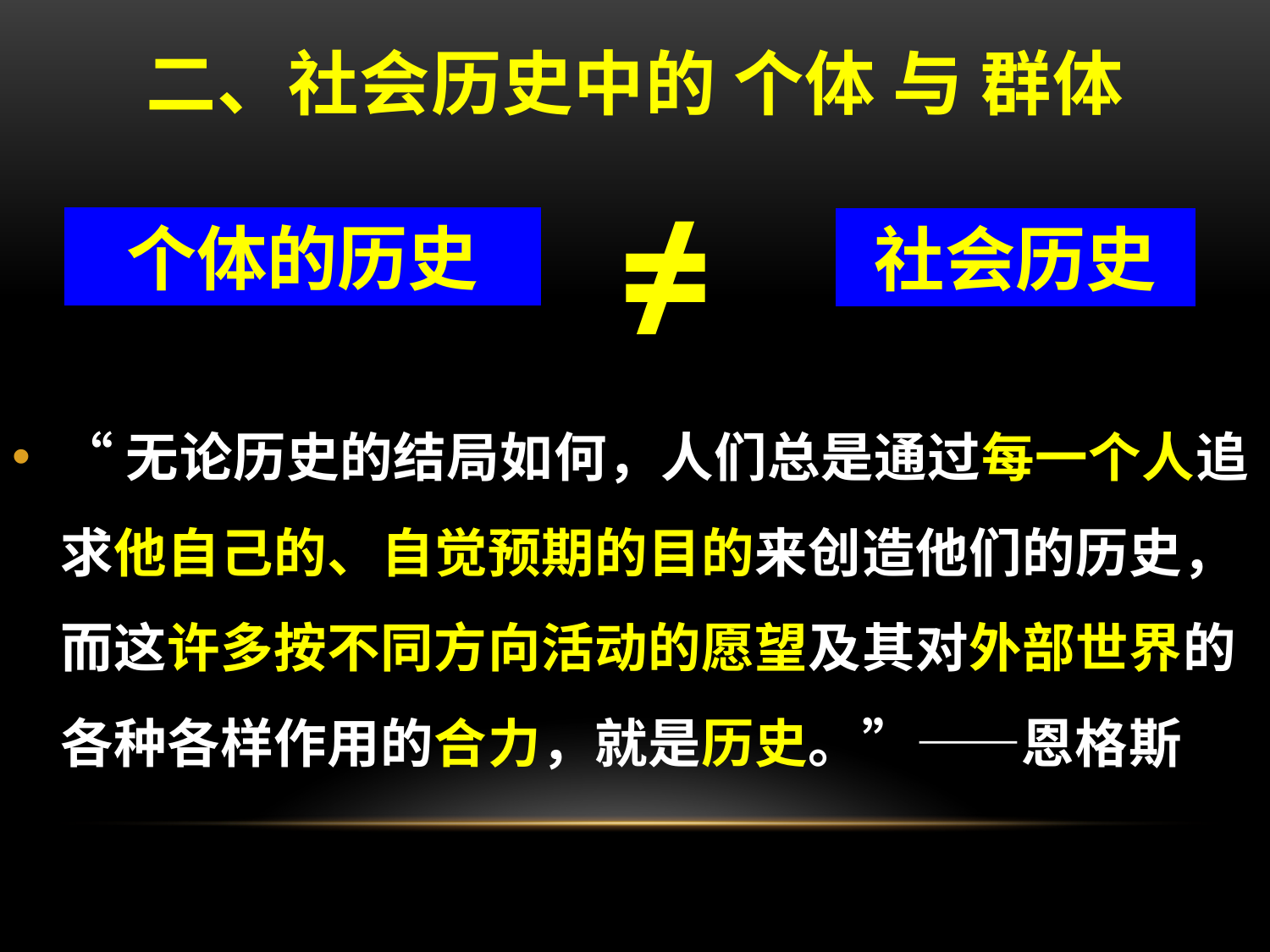

# 二、社会历史中的 个体 与 群体
≠
个体的历史
社会历史
“无论历史的结局如何，人们总是通过每一个人追求他自己的、自觉预期的目的来创造他们的历史，而这许多按不同方向活动的愿望及其对外部世界的各种各样作用的合力，就是历史。”——恩格斯